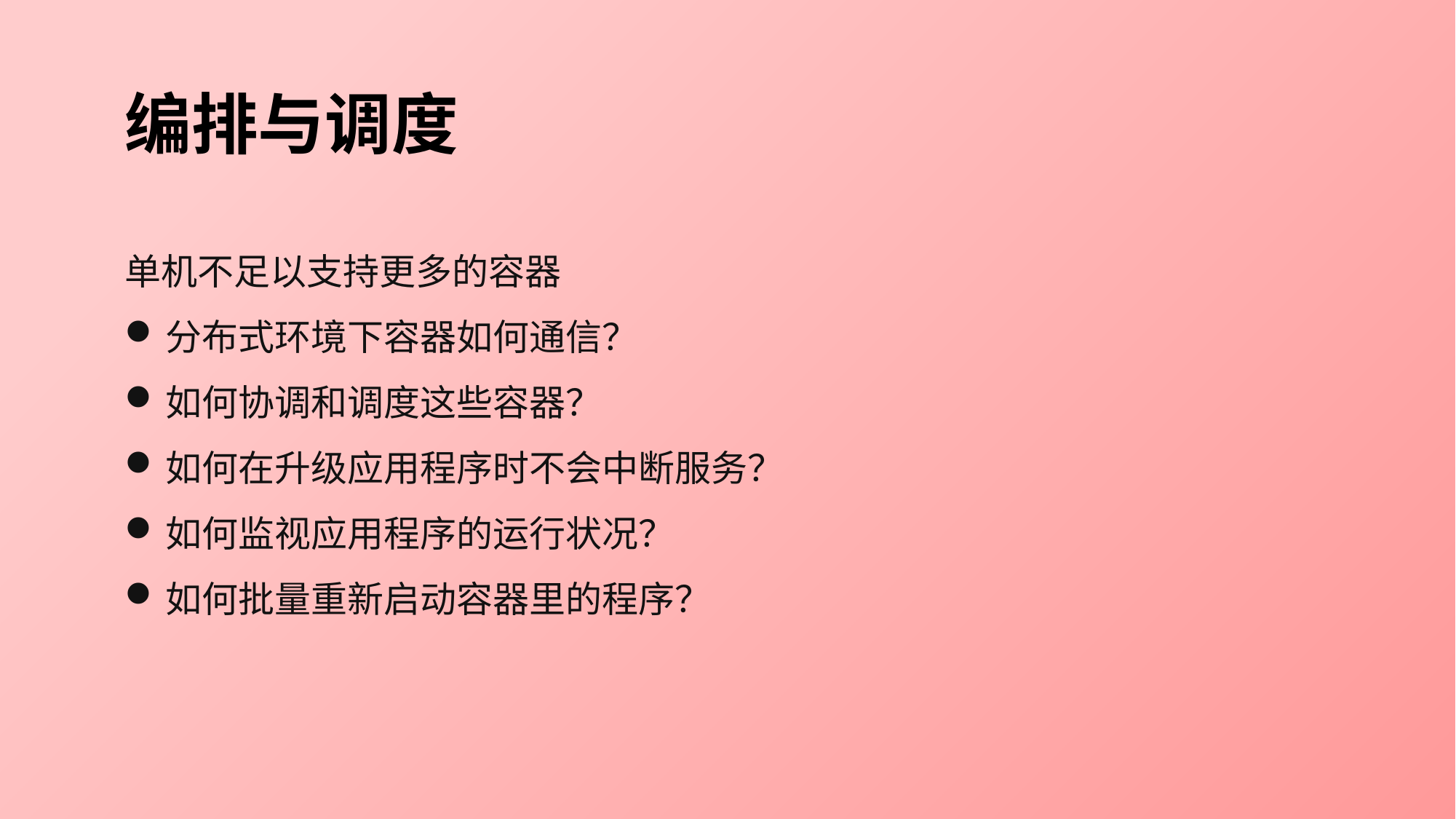

编排与调度
单机不足以支持更多的容器
分布式环境下容器如何通信？
如何协调和调度这些容器？
如何在升级应用程序时不会中断服务？
如何监视应用程序的运行状况？
如何批量重新启动容器里的程序？